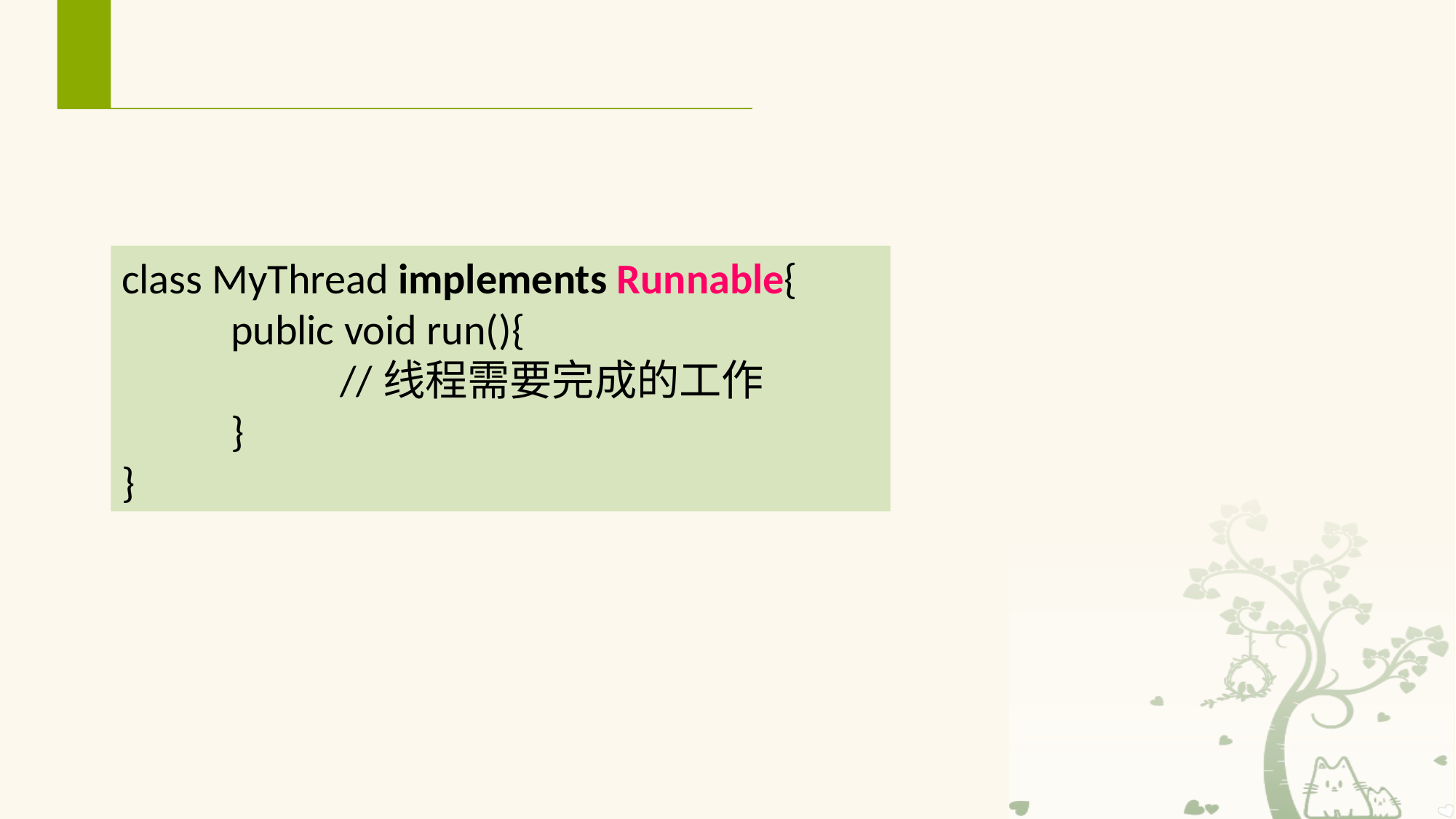

# 8.2.2 线程的基本用法
方法2：
创建线程：通过实现Runnable接口来创建线程

启动线程：
MyThread myThread = new MyThread();
new Thread(myThread).start();
class MyThread implements Runnable{
	public void run(){
		//线程需要完成的工作
	}
}